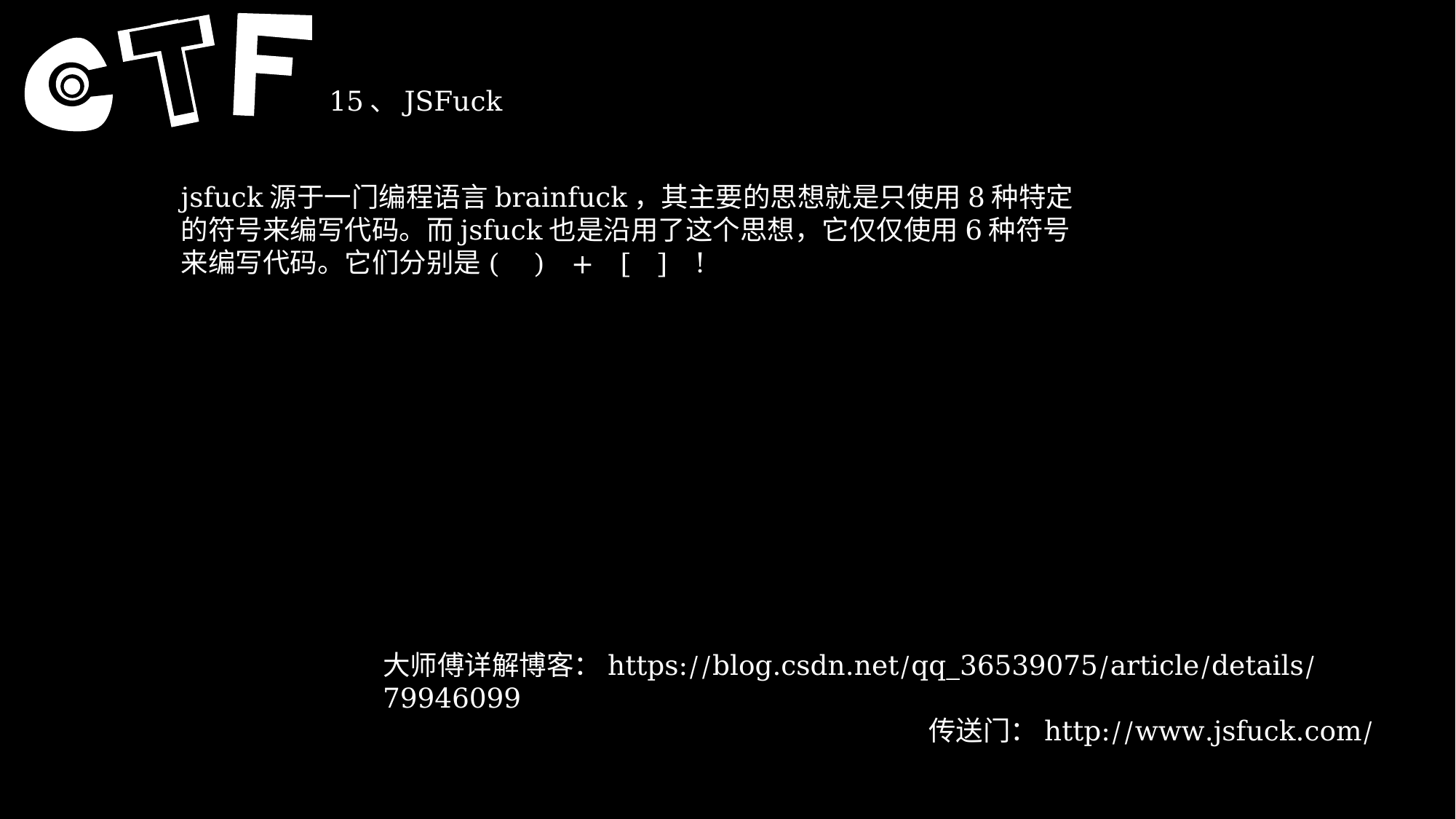

15、JSFuck

jsfuck源于一门编程语言brainfuck，其主要的思想就是只使用8种特定的符号来编写代码。而jsfuck也是沿用了这个思想，它仅仅使用6种符号来编写代码。它们分别是(    )   +   [   ]   !
RI

大师傅详解博客：https://blog.csdn.net/qq_36539075/article/details/79946099
    					传送门：http://www.jsfuck.com/